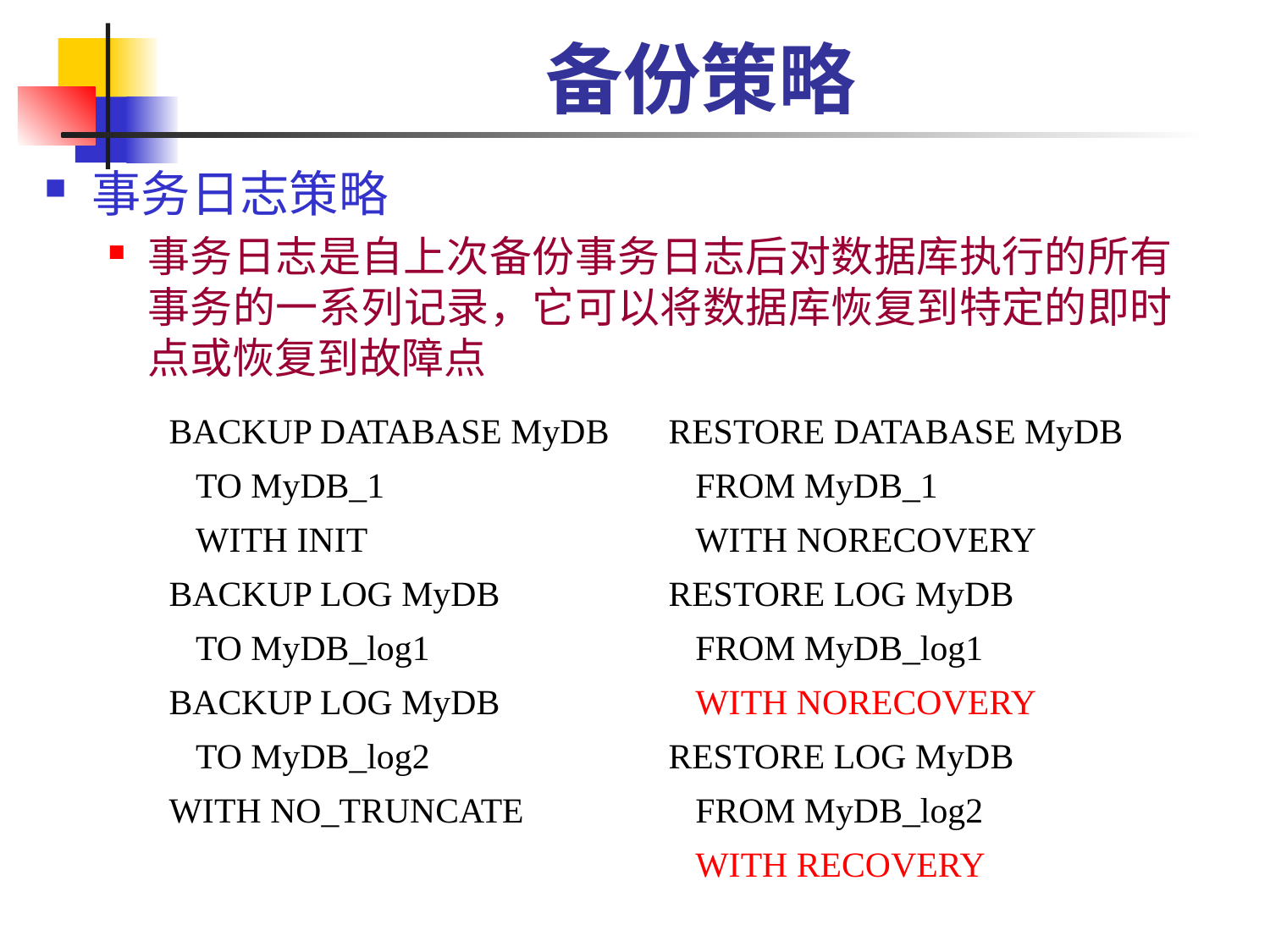

# 备份策略
事务日志策略
事务日志是自上次备份事务日志后对数据库执行的所有事务的一系列记录，它可以将数据库恢复到特定的即时点或恢复到故障点
| BACKUP DATABASE MyDB TO MyDB\_1 WITH INIT BACKUP LOG MyDB TO MyDB\_log1 BACKUP LOG MyDB TO MyDB\_log2 WITH NO\_TRUNCATE | RESTORE DATABASE MyDB FROM MyDB\_1 WITH NORECOVERY RESTORE LOG MyDB FROM MyDB\_log1 WITH NORECOVERY RESTORE LOG MyDB FROM MyDB\_log2 WITH RECOVERY |
| --- | --- |